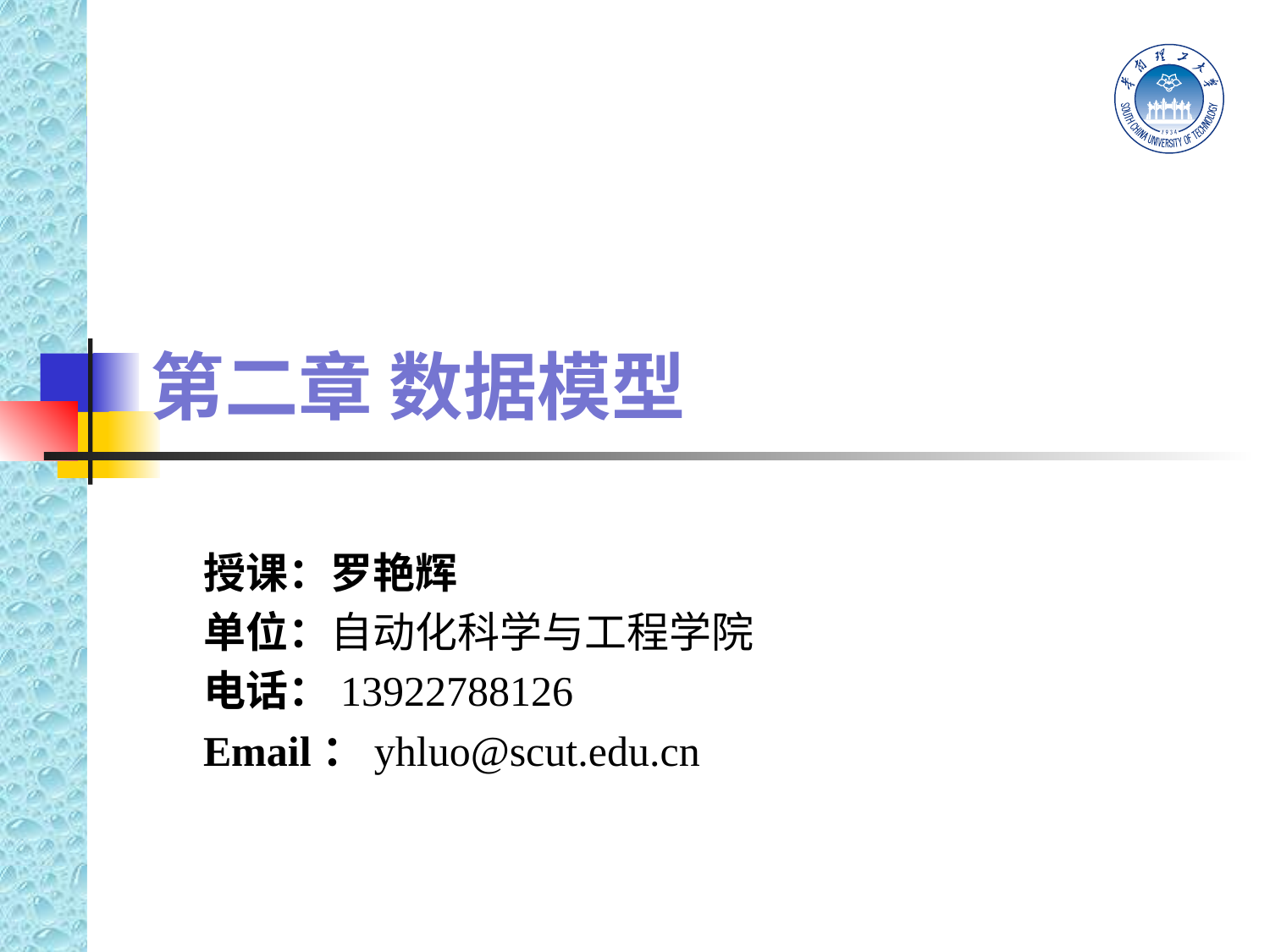

# 第二章 数据模型
授课：罗艳辉
单位：自动化科学与工程学院
电话：13922788126
Email：yhluo@scut.edu.cn